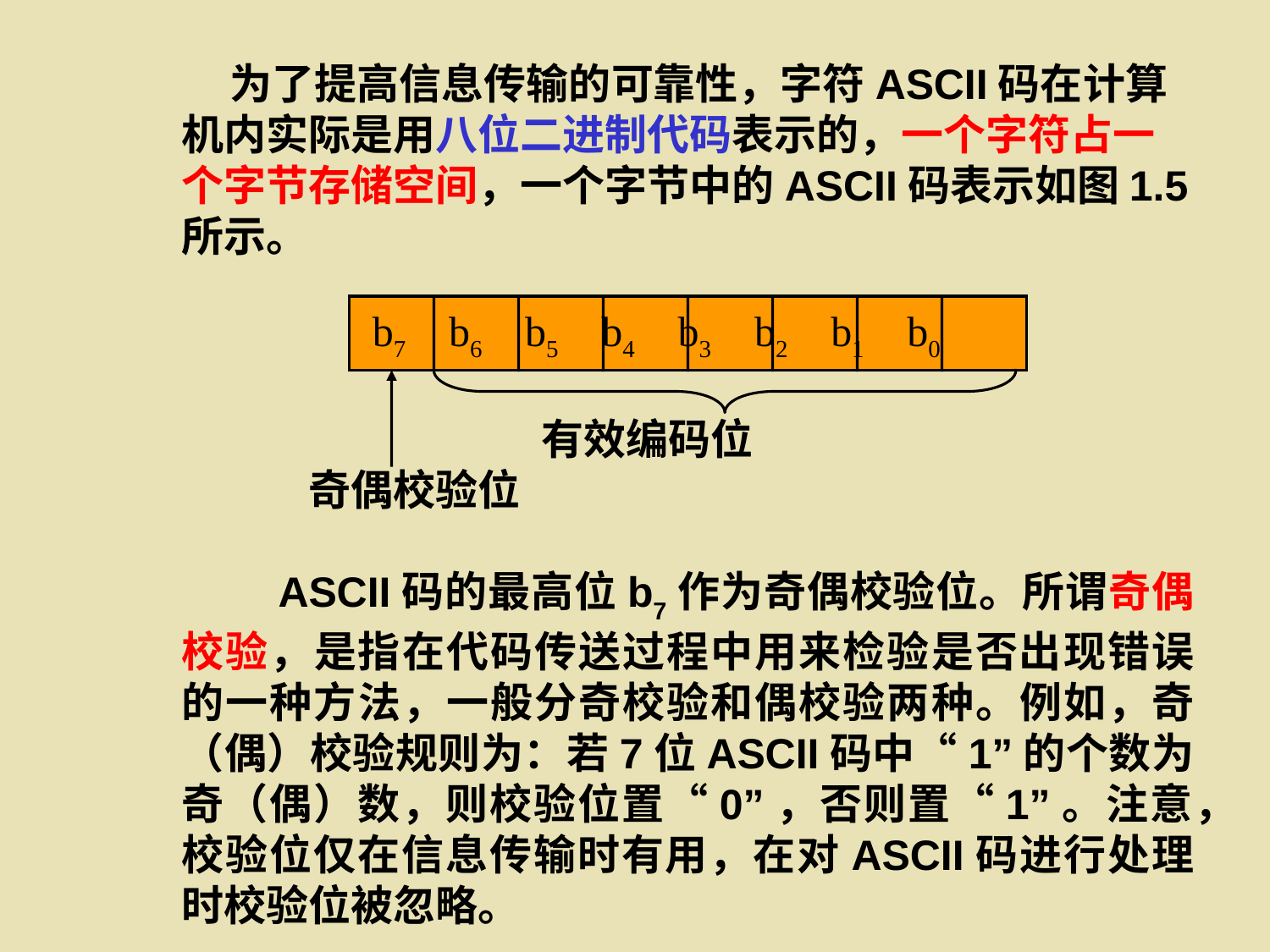

为了提高信息传输的可靠性，字符ASCII码在计算机内实际是用八位二进制代码表示的，一个字符占一个字节存储空间，一个字节中的ASCII码表示如图1.5所示。

          　　　　　　有效编码位
　　　奇偶校验位

　　ASCII码的最高位b7作为奇偶校验位。所谓奇偶校验，是指在代码传送过程中用来检验是否出现错误的一种方法，一般分奇校验和偶校验两种。例如，奇（偶）校验规则为：若7位ASCII码中“1”的个数为奇（偶）数，则校验位置“0”，否则置“1”。注意，校验位仅在信息传输时有用，在对ASCII码进行处理时校验位被忽略。

 b7       b6       b5       b4       b3       b2       b1       b0